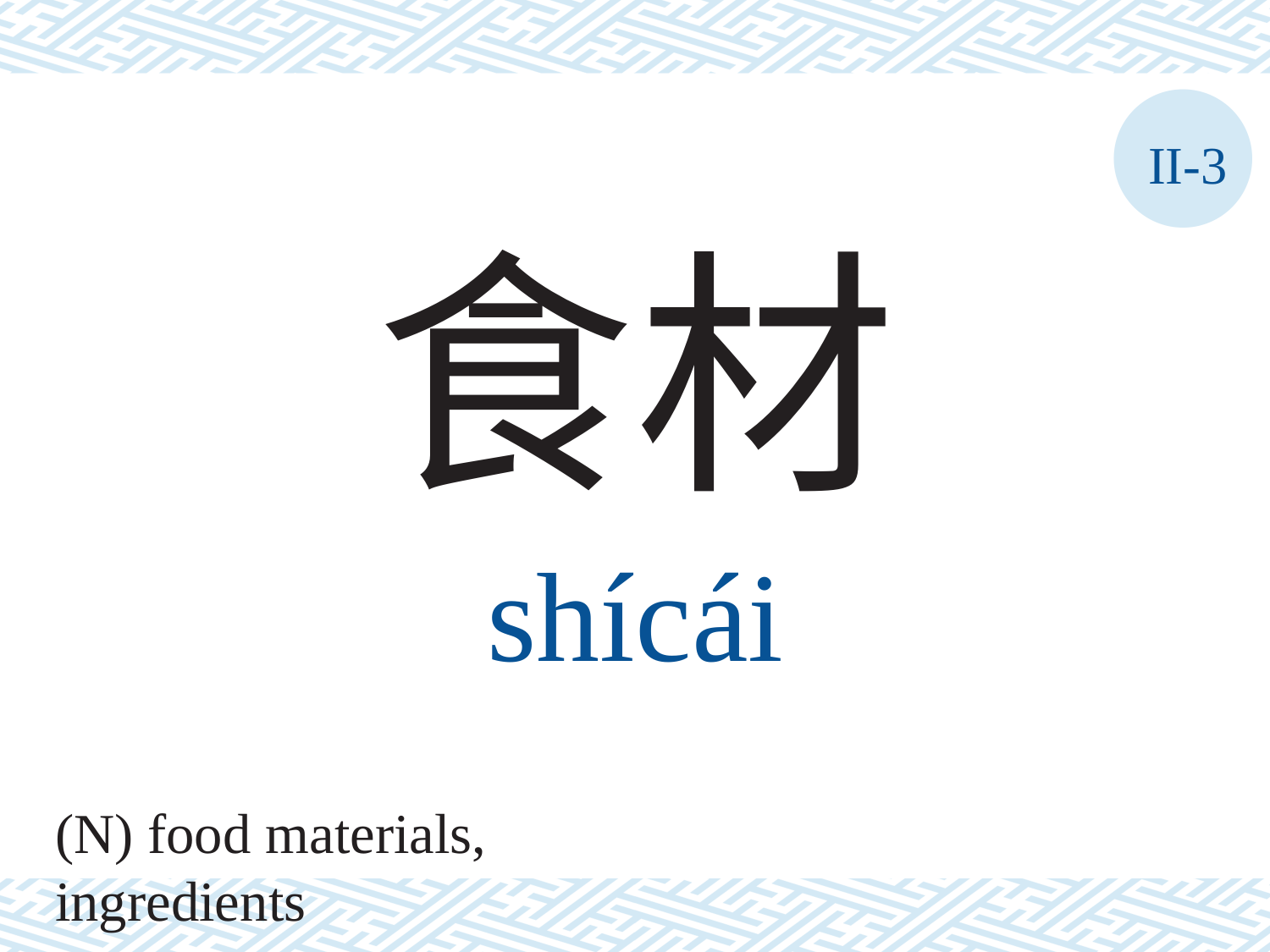

II-3
食材
shícái
(N) food materials, ingredients